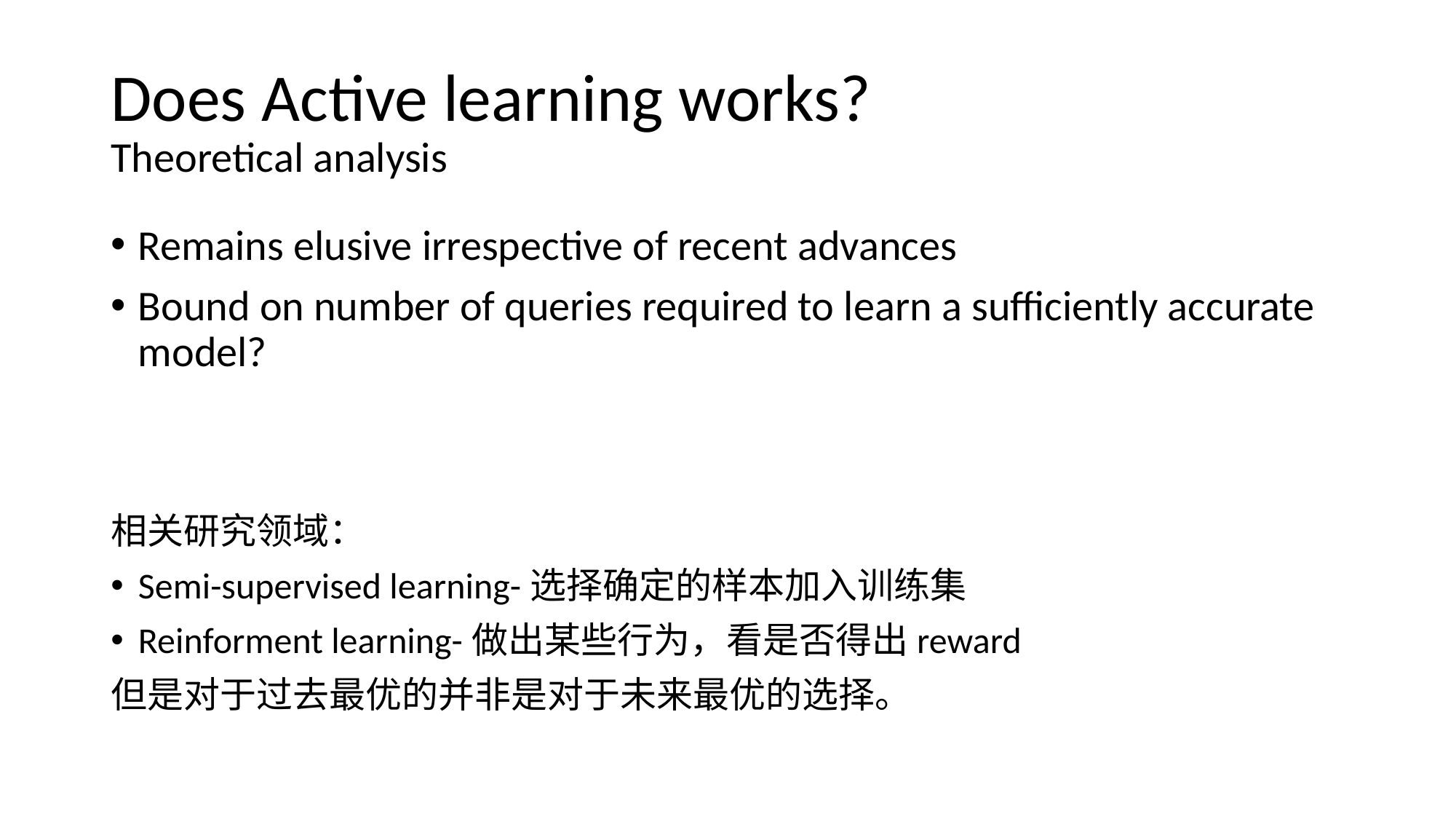

# Does Active learning works? Theoretical analysis
Remains elusive irrespective of recent advances
Bound on number of queries required to learn a sufficiently accurate model?

相关研究领域：
Semi-supervised learning-选择确定的样本加入训练集
Reinforment learning-做出某些行为，看是否得出reward
但是对于过去最优的并非是对于未来最优的选择。